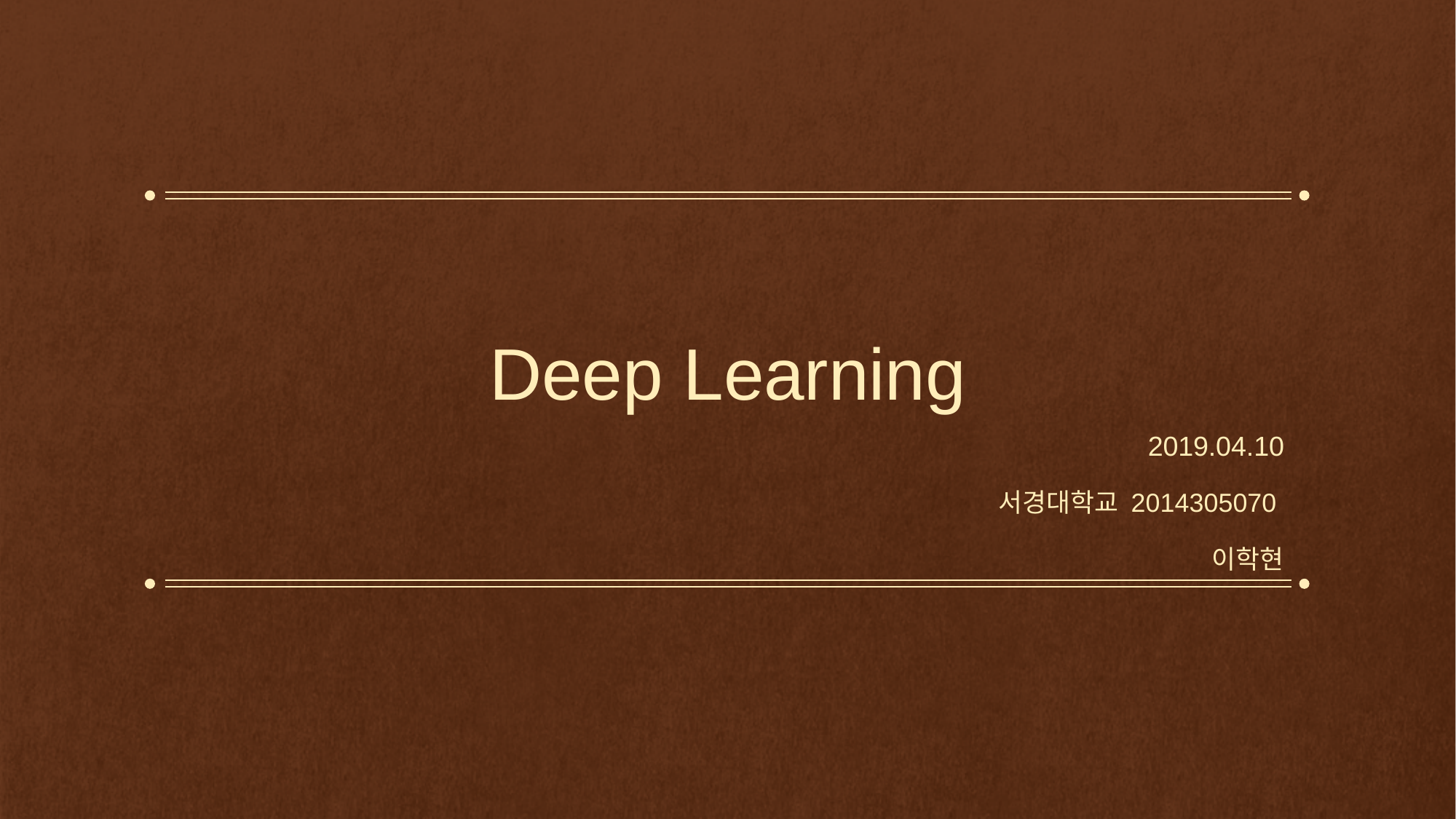

# Deep Learning
2019.04.10

서경대학교 2014305070

이학현